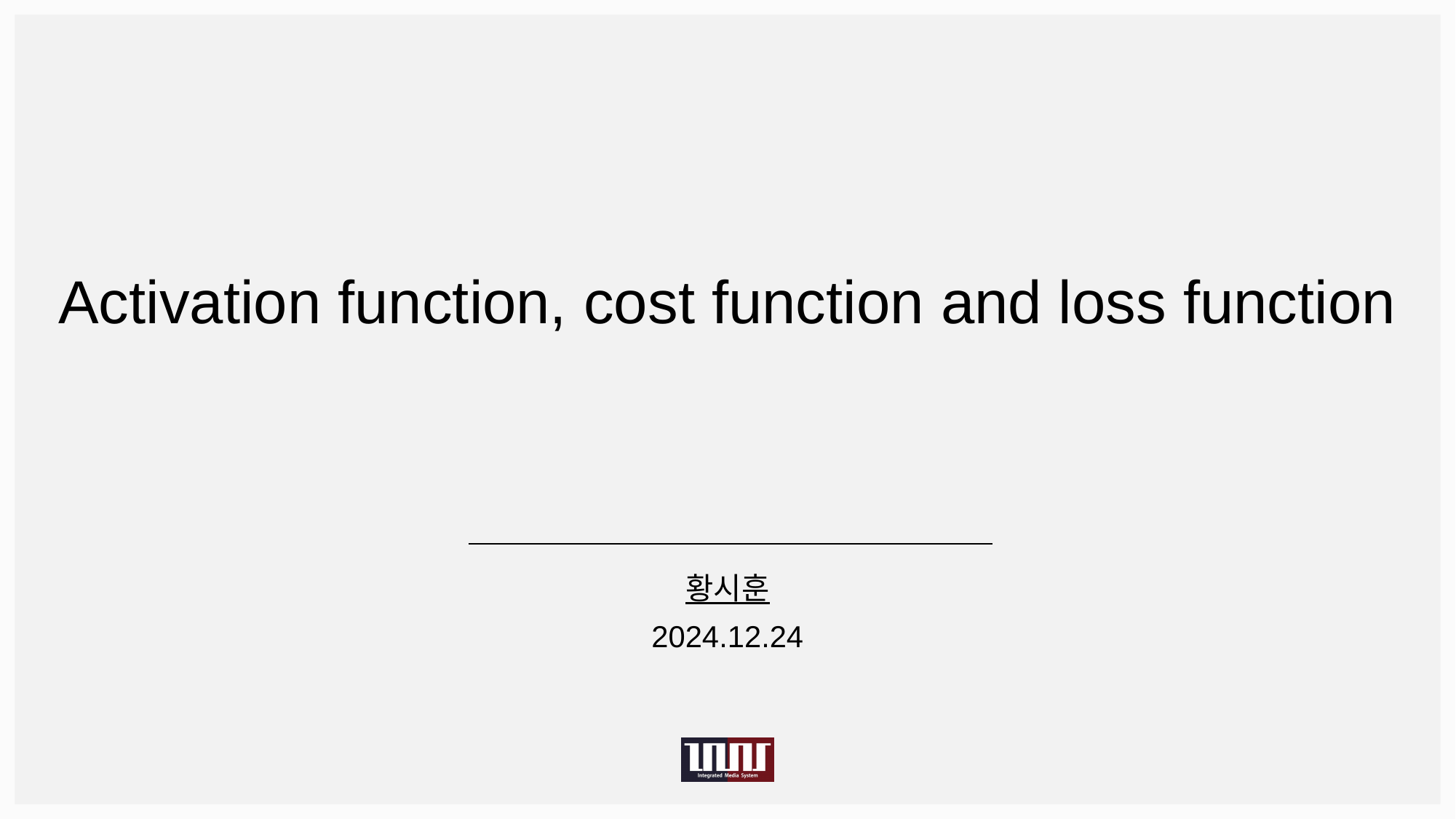

# Activation function, cost function and loss function

황시훈
2024.12.24